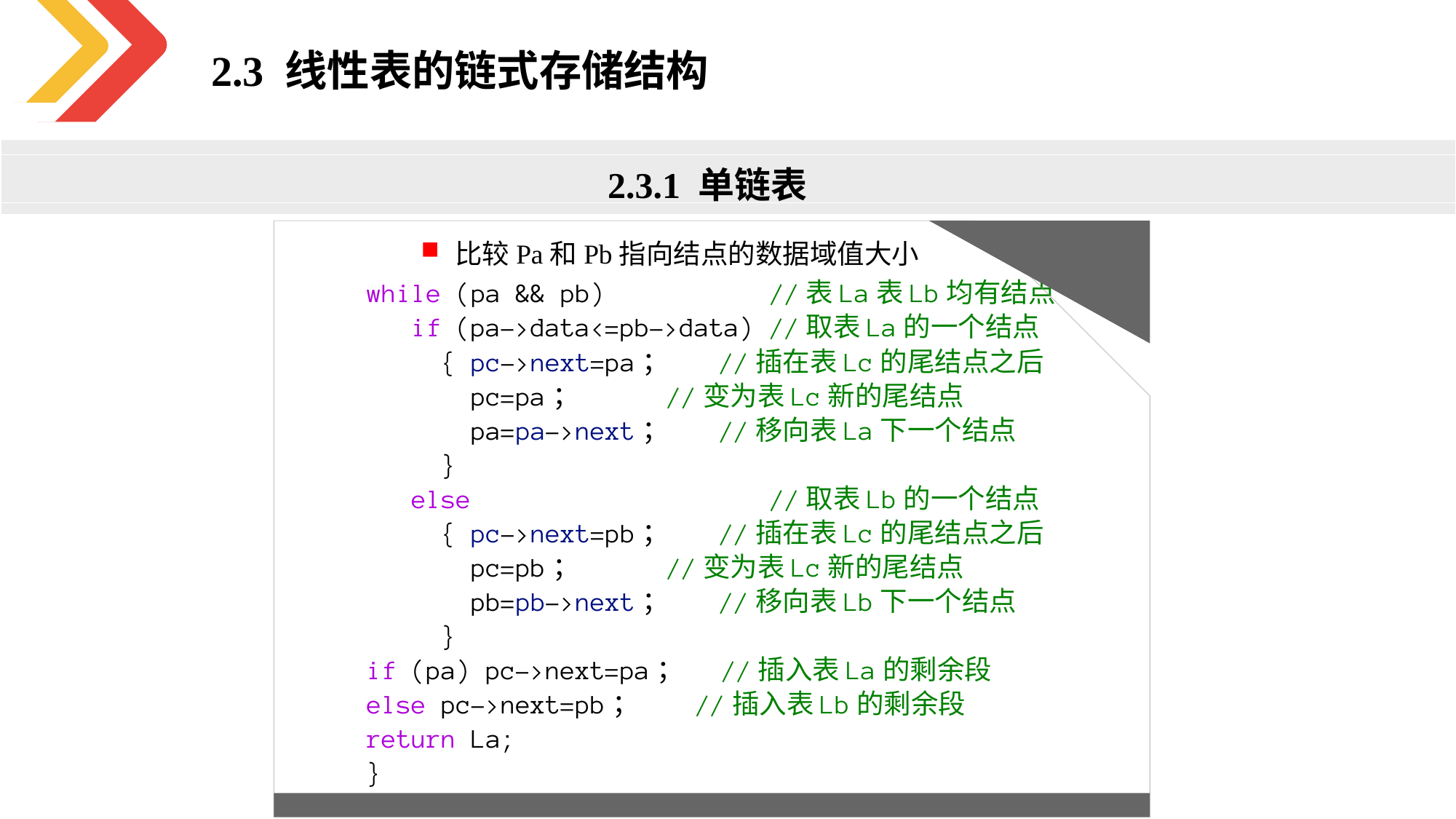

2.3 线性表的链式存储结构

2.3.1 单链表

比较Pa和Pb指向结点的数据域值大小
while (pa && pb)           //表La表Lb均有结点
   if (pa->data<=pb->data) //取表La的一个结点
     { pc->next=pa；       //插在表Lc的尾结点之后
       pc=pa；             //变为表Lc新的尾结点
       pa=pa->next；       //移向表La下一个结点
     }
   else                    //取表Lb的一个结点
     { pc->next=pb；       //插在表Lc的尾结点之后
       pc=pb；             //变为表Lc新的尾结点
       pb=pb->next；       //移向表Lb下一个结点
     }
if (pa) pc->next=pa；     //插入表La的剩余段
else pc->next=pb；        //插入表Lb的剩余段
return La;
}